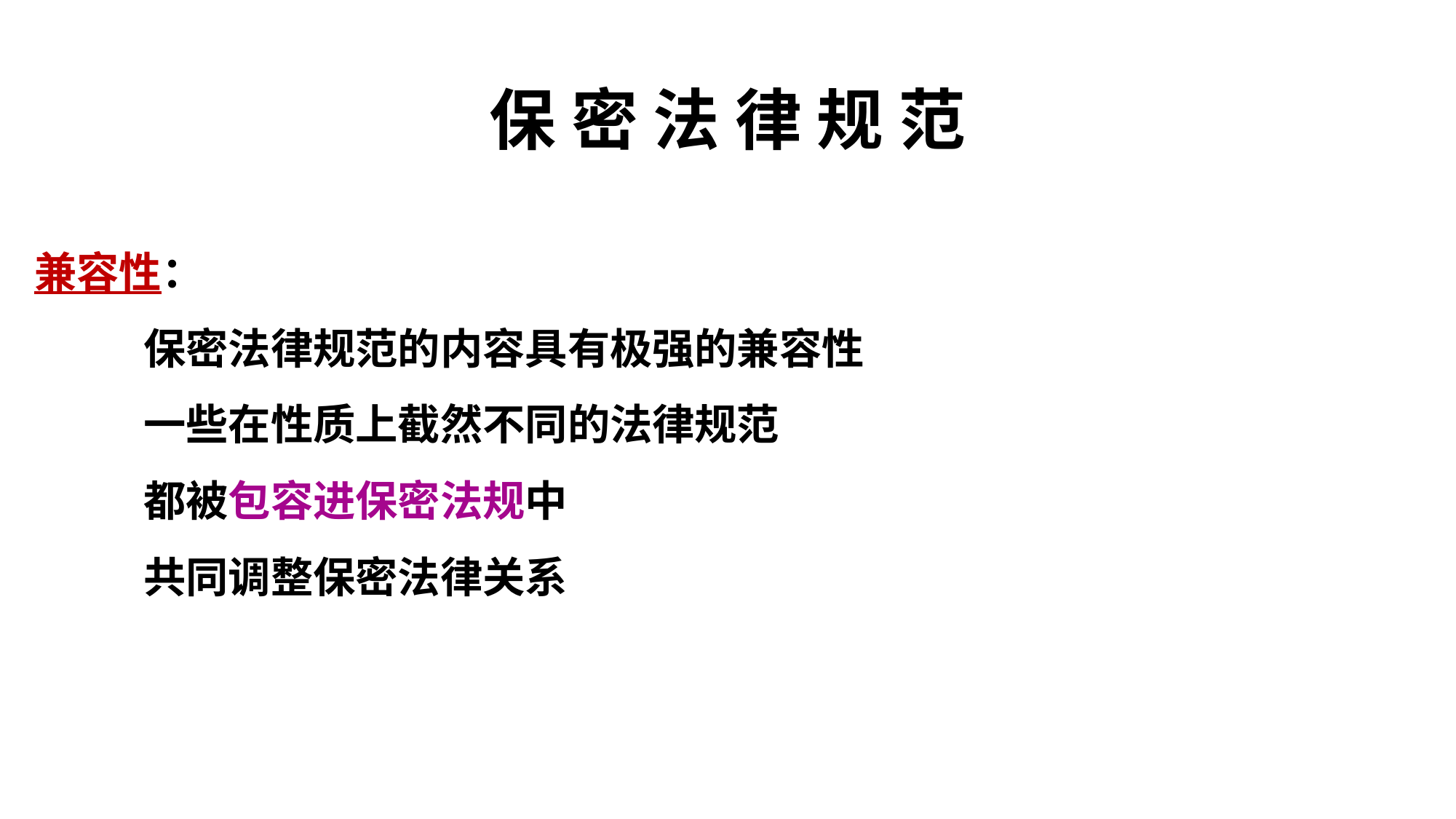

# 保 密 法 律 规 范
兼容性：
	保密法律规范的内容具有极强的兼容性
	一些在性质上截然不同的法律规范
	都被包容进保密法规中
	共同调整保密法律关系